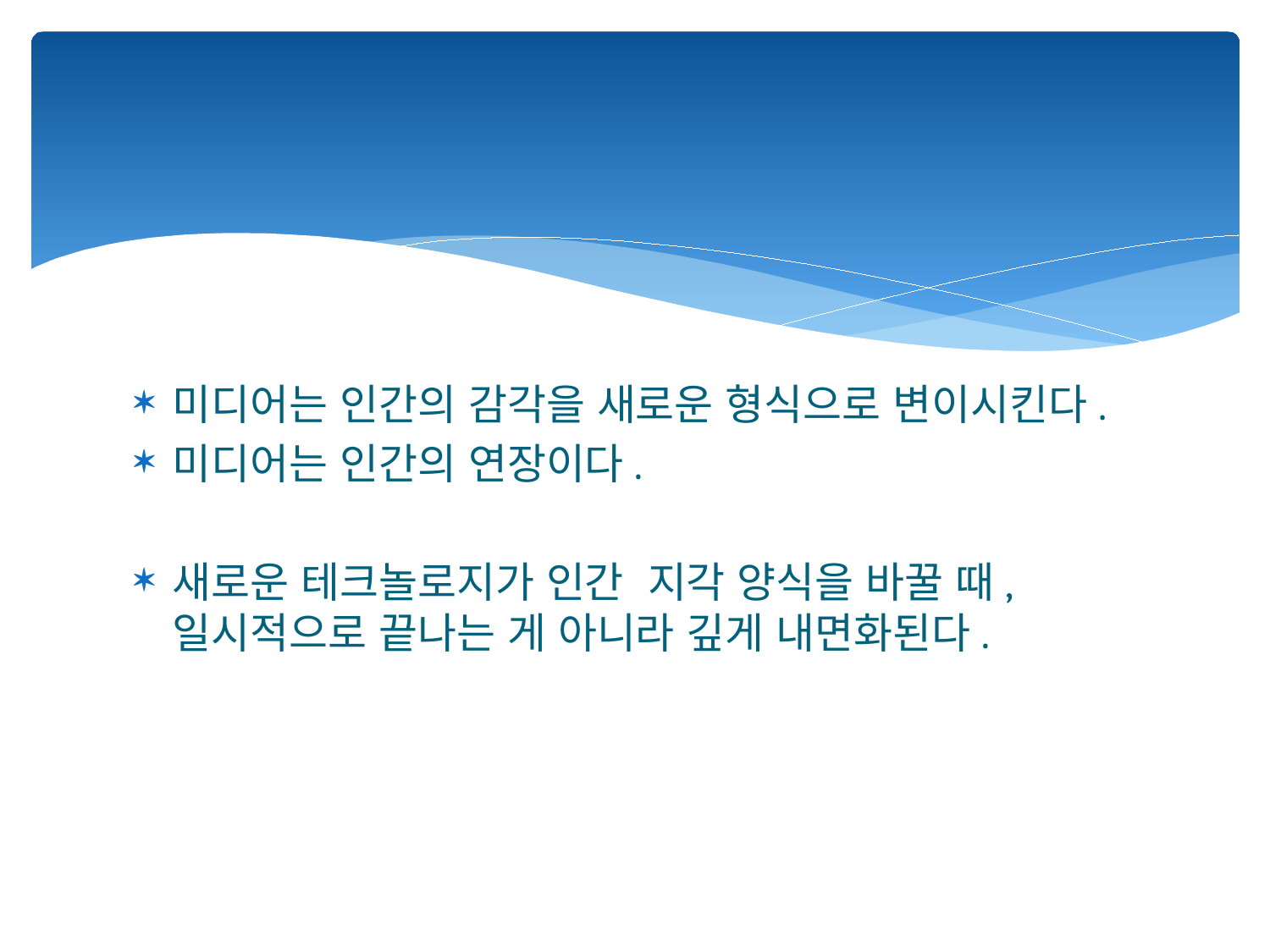

#
미디어는 인간의 감각을 새로운 형식으로 변이시킨다.
미디어는 인간의 연장이다.

새로운 테크놀로지가 인간  지각 양식을 바꿀 때, 일시적으로 끝나는 게 아니라 깊게 내면화된다.